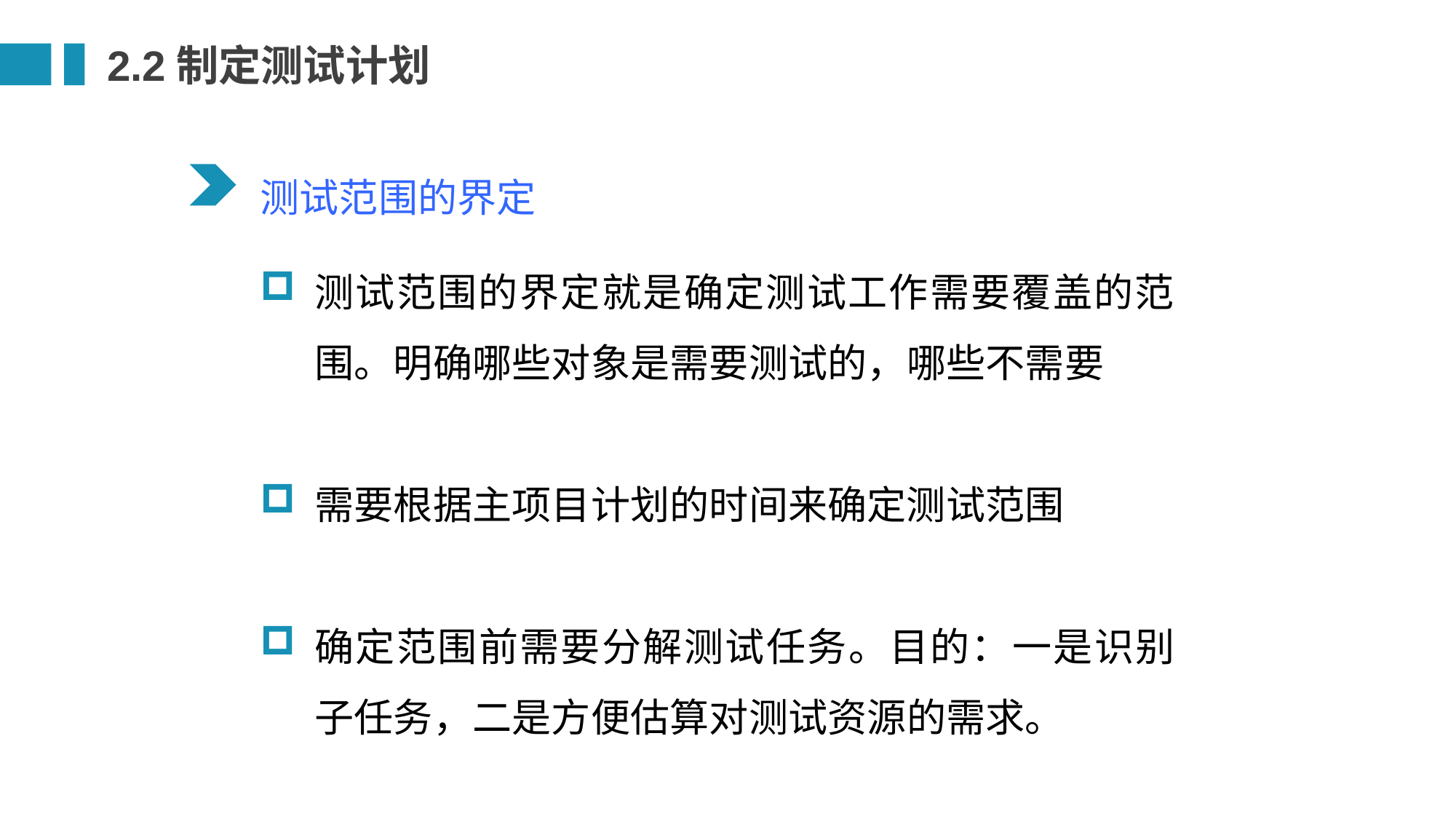

2.2制定测试计划

测试范围的界定

测试范围的界定就是确定测试工作需要覆盖的范围。明确哪些对象是需要测试的，哪些不需要

需要根据主项目计划的时间来确定测试范围

确定范围前需要分解测试任务。目的：一是识别子任务，二是方便估算对测试资源的需求。
43